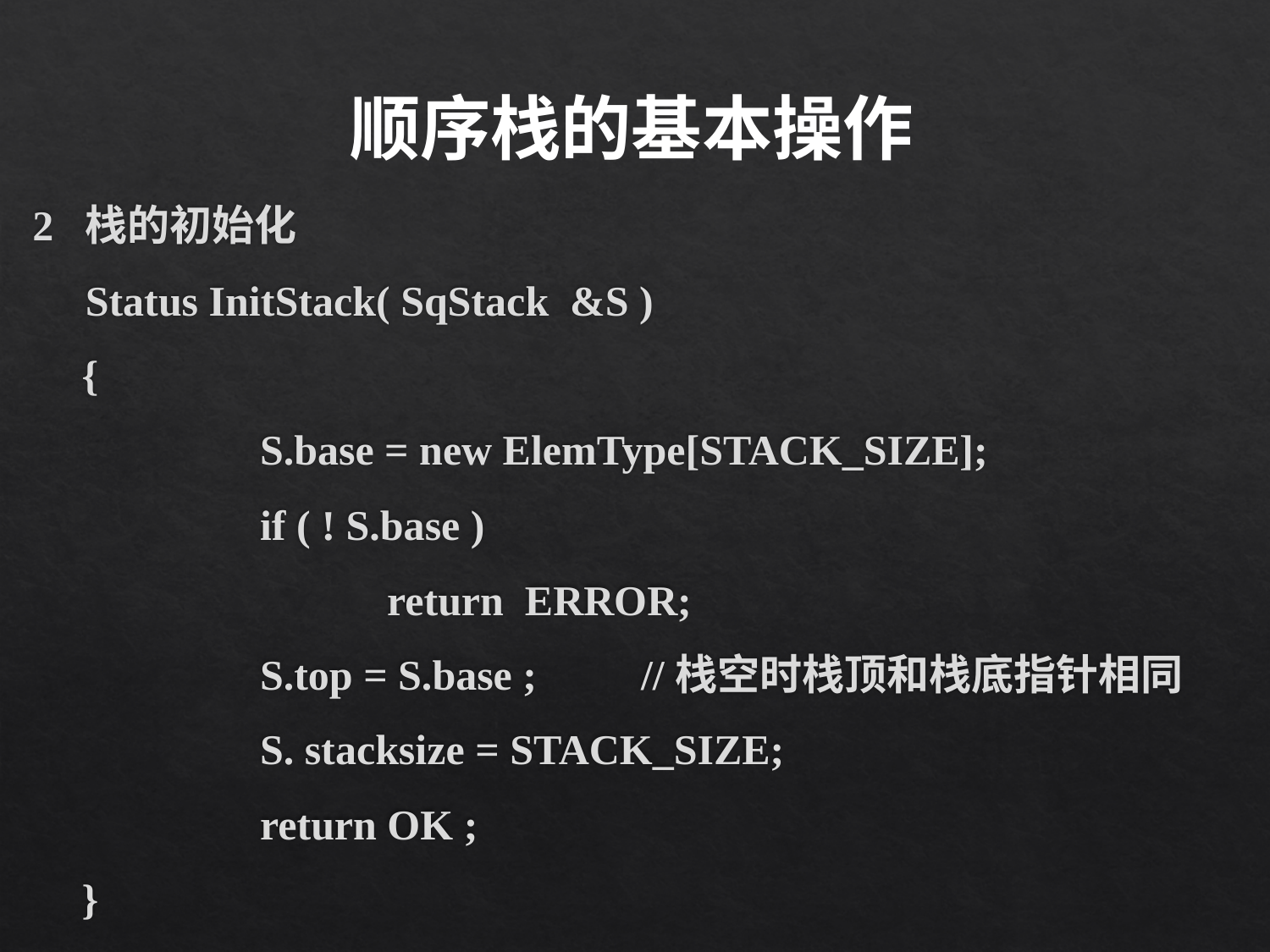

顺序栈的基本操作
# 2  栈的初始化
     Status InitStack( SqStack  &S )
{
	S.base = new ElemType[STACK_SIZE];
	if ( ! S.base )
		return  ERROR;
	S.top = S.base ;    	//栈空时栈顶和栈底指针相同
	S. stacksize = STACK_SIZE;
	return OK ;
}